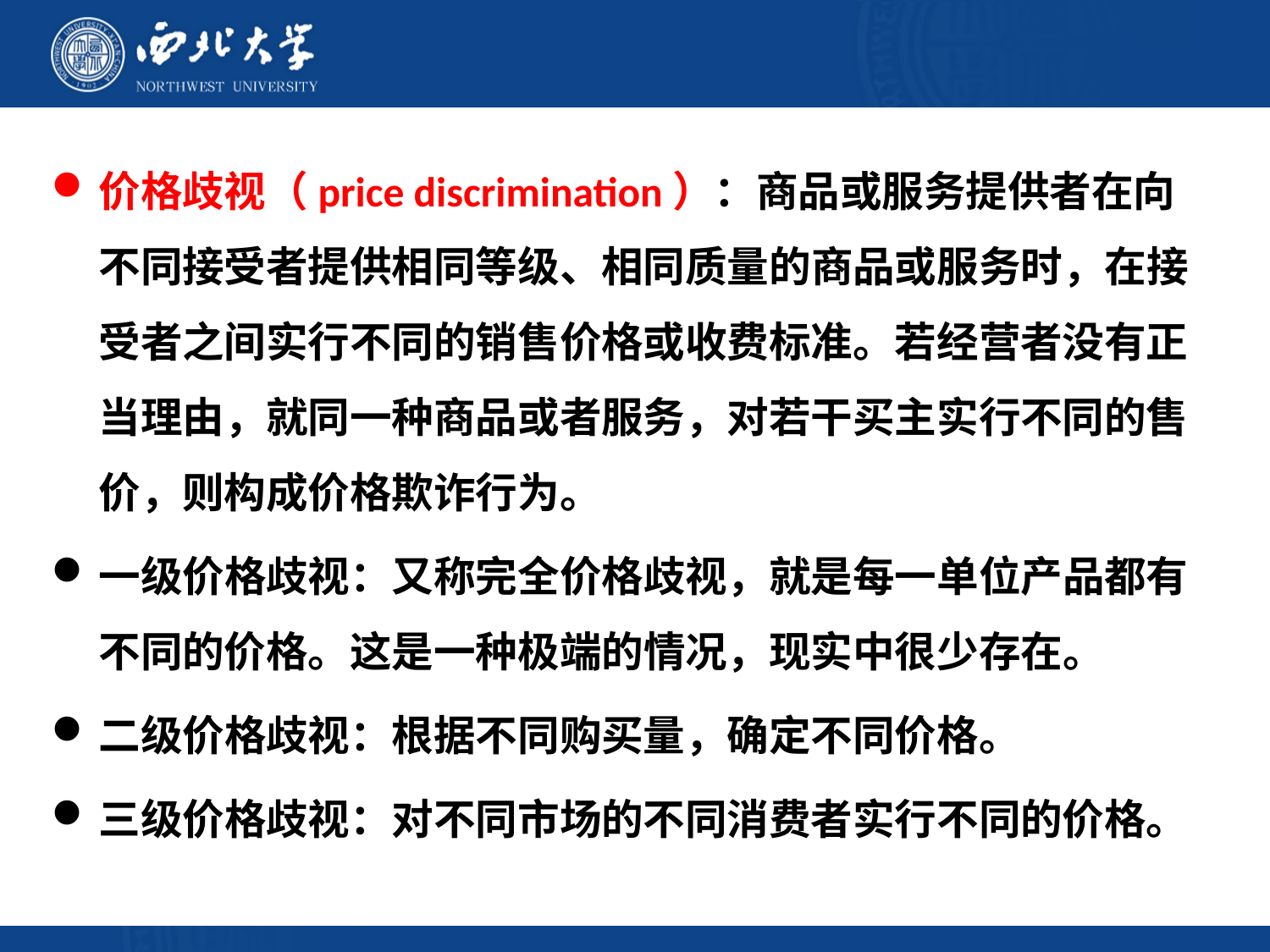

价格歧视（price discrimination）：商品或服务提供者在向不同接受者提供相同等级、相同质量的商品或服务时，在接受者之间实行不同的销售价格或收费标准。若经营者没有正当理由，就同一种商品或者服务，对若干买主实行不同的售价，则构成价格欺诈行为。
一级价格歧视：又称完全价格歧视，就是每一单位产品都有不同的价格。这是一种极端的情况，现实中很少存在。
二级价格歧视：根据不同购买量，确定不同价格。
三级价格歧视：对不同市场的不同消费者实行不同的价格。